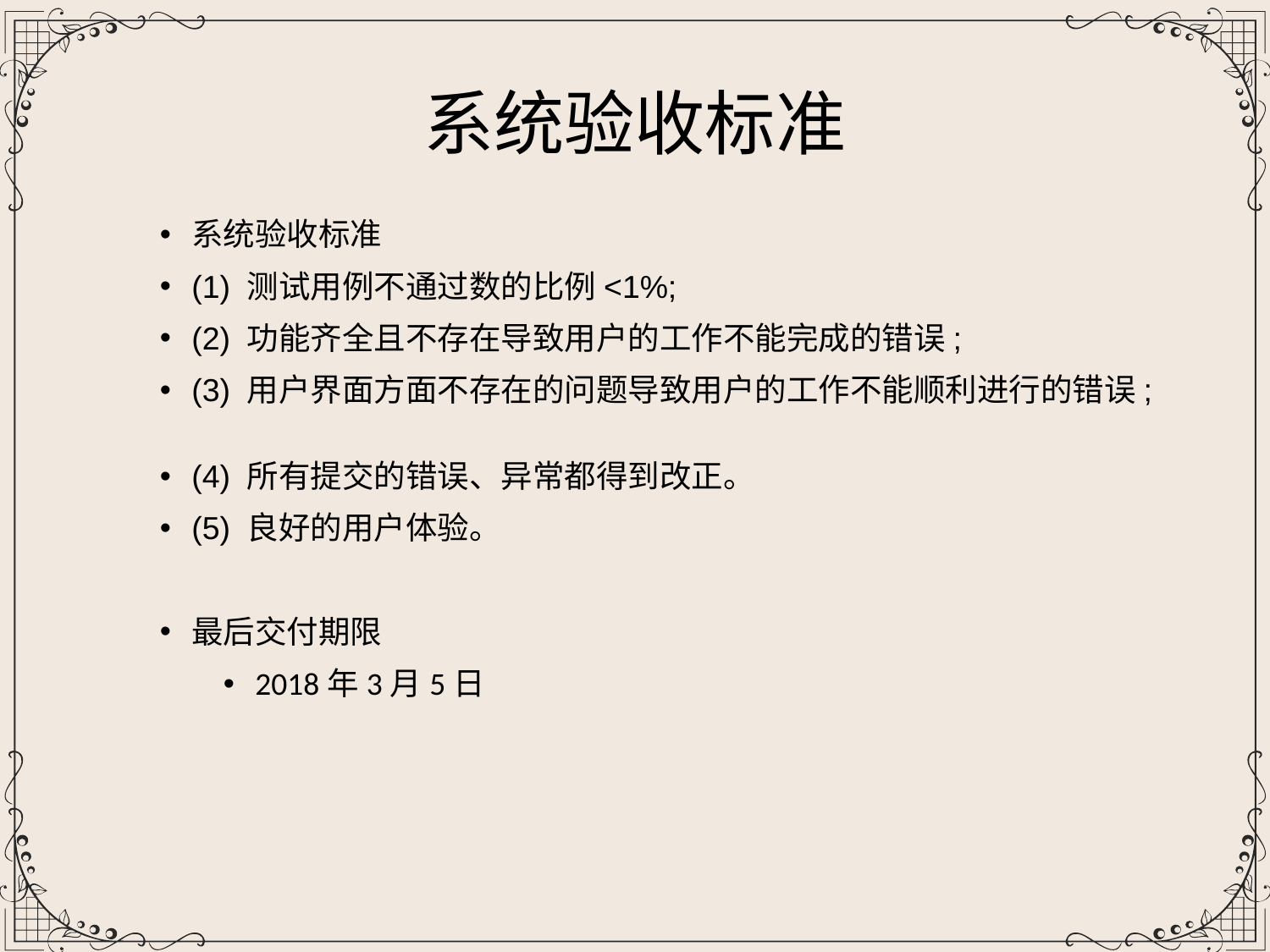

系统验收标准
系统验收标准
(1) 测试用例不通过数的比例<1%;
(2) 功能齐全且不存在导致用户的工作不能完成的错误;
(3) 用户界面方面不存在的问题导致用户的工作不能顺利进行的错误;
(4) 所有提交的错误、异常都得到改正。
(5) 良好的用户体验。

最后交付期限
2018年3月5日